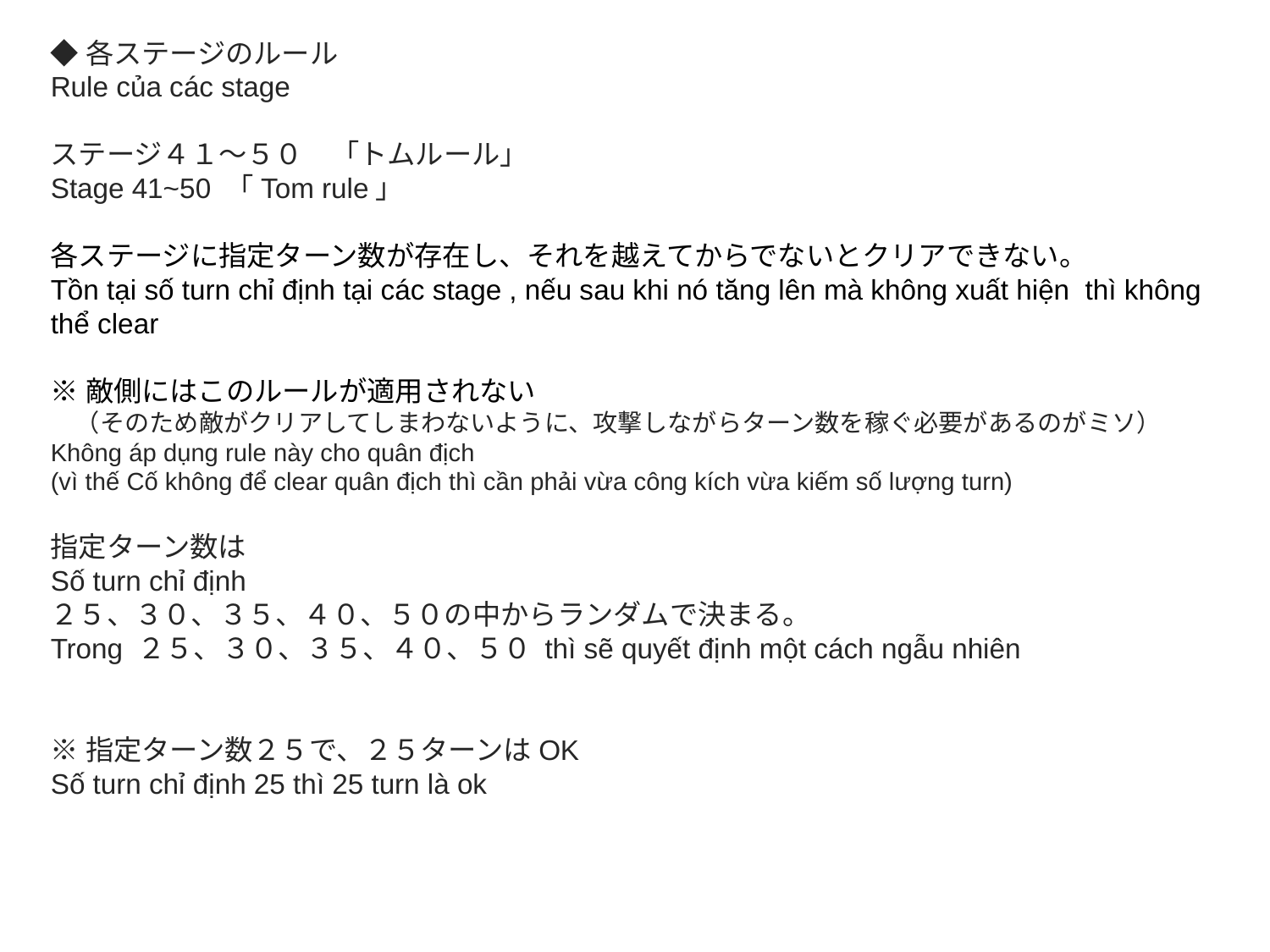

◆各ステージのルール
Rule của các stage

ステージ４１〜５０　「トムルール」
Stage 41~50 「Tom rule」

各ステージに指定ターン数が存在し、それを越えてからでないとクリアできない。
Tồn tại số turn chỉ định tại các stage , nếu sau khi nó tăng lên mà không xuất hiện  thì không thể clear

※敵側にはこのルールが適用されない
　（そのため敵がクリアしてしまわないように、攻撃しながらターン数を稼ぐ必要があるのがミソ）
Không áp dụng rule này cho quân địch
(vì thế Cố không để clear quân địch thì cần phải vừa công kích vừa kiếm số lượng turn)

指定ターン数は
Số turn chỉ định
２５、３０、３５、４０、５０の中からランダムで決まる。
Trong ２５、３０、３５、４０、５０ thì sẽ quyết định một cách ngẫu nhiên

※指定ターン数２５で、２５ターンはOK
Số turn chỉ định 25 thì 25 turn là ok